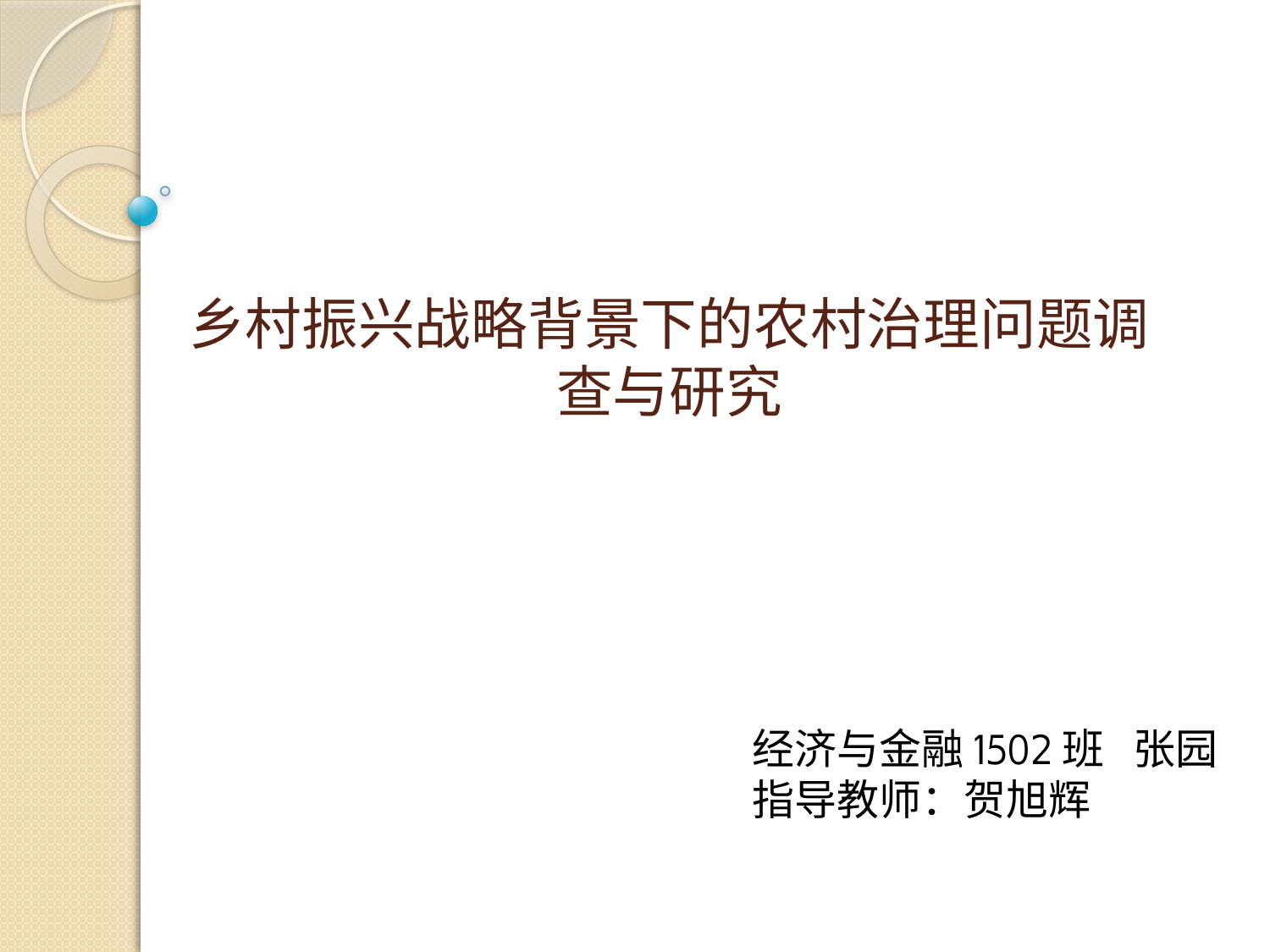

# 乡村振兴战略背景下的农村治理问题调查与研究
经济与金融1502班   张园
指导教师：贺旭辉